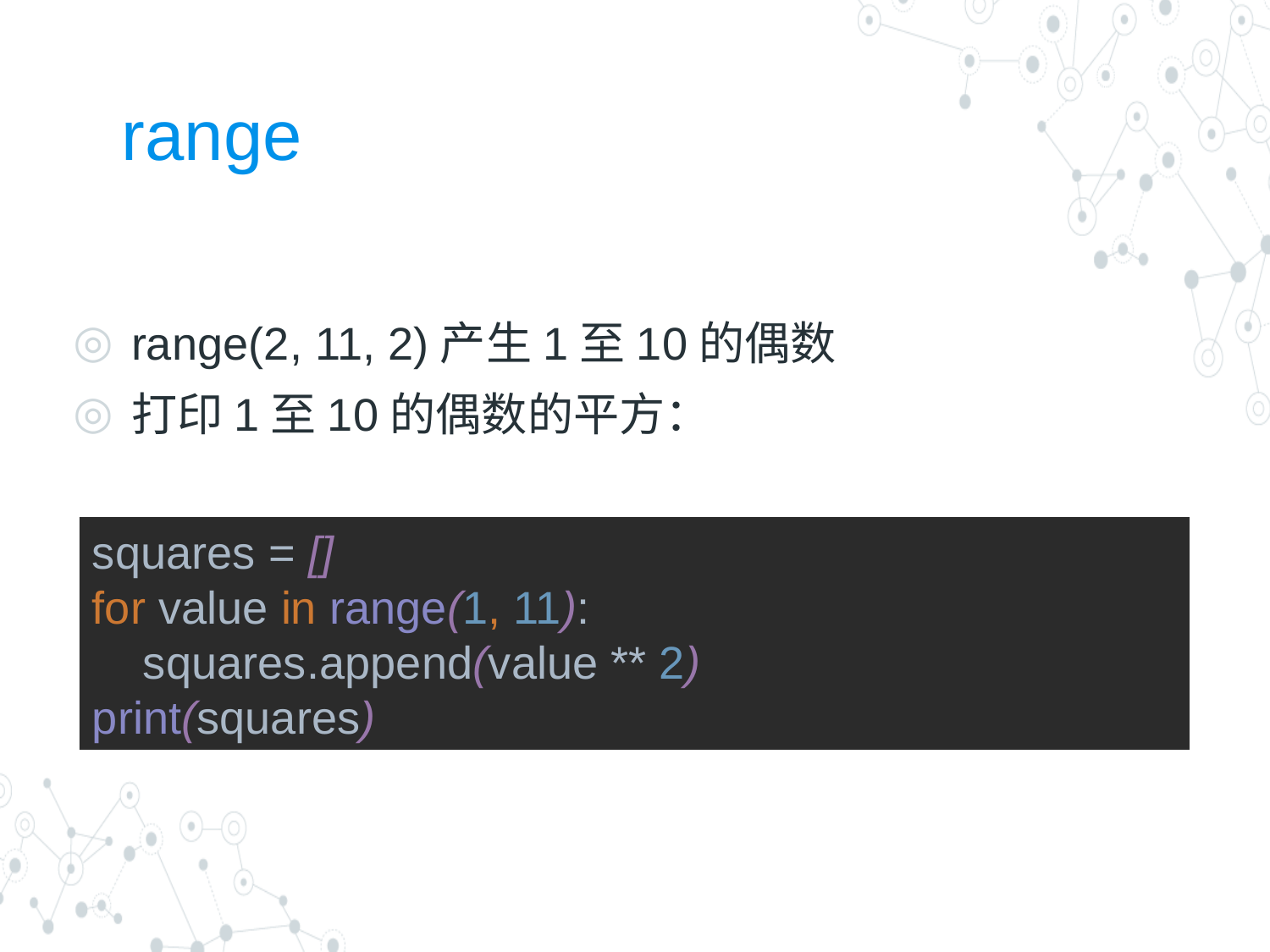

# range
range(2, 11, 2)产生1至10的偶数
打印1至10的偶数的平方：

squares = []
for value in range(1, 11):
    squares.append(value ** 2)
print(squares)